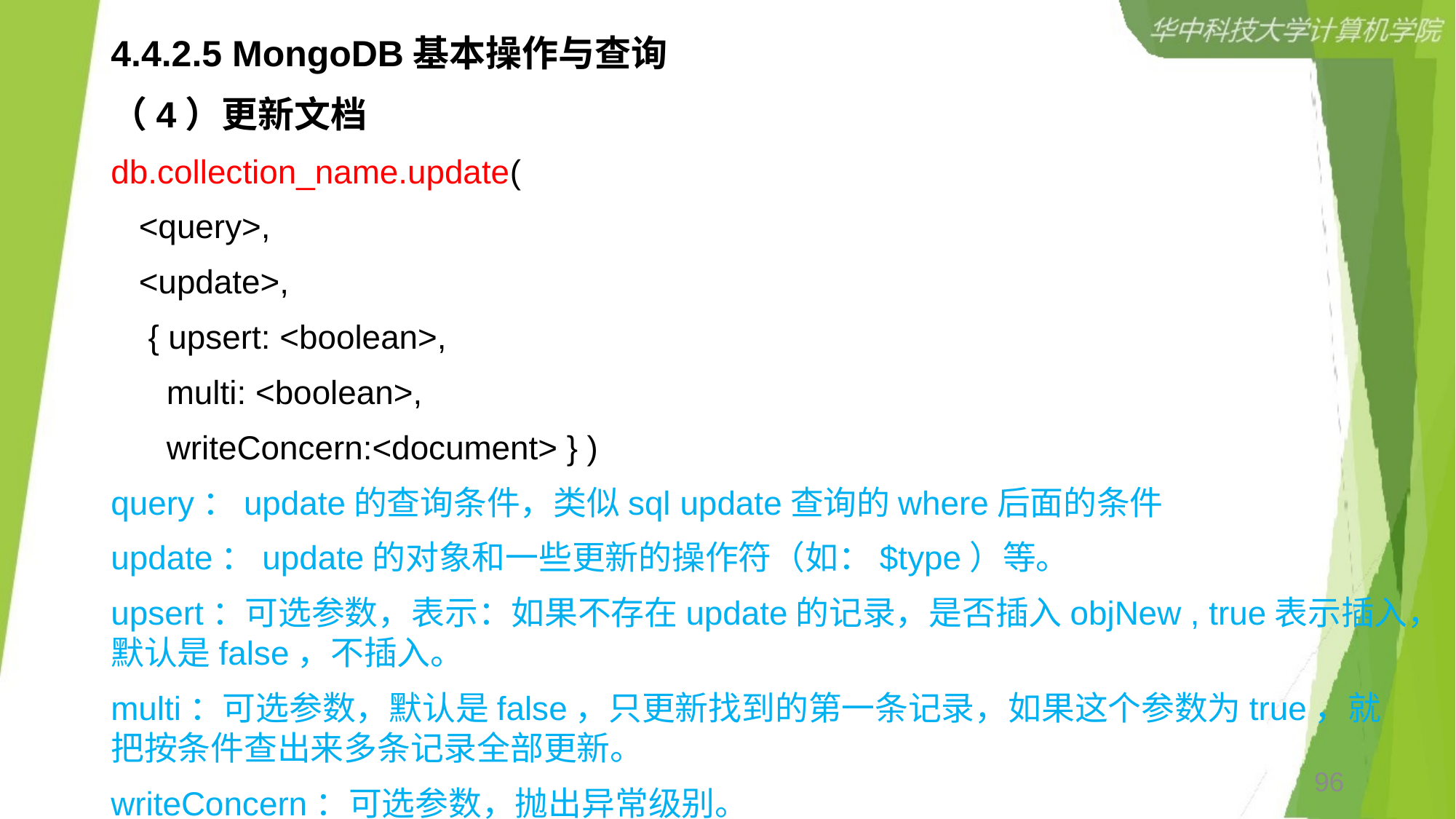

# 4.4.2.5 MongoDB基本操作与查询
（4）更新文档
db.collection_name.update(
   <query>,
   <update>,
    { upsert: <boolean>,
      multi: <boolean>,
      writeConcern:<document> } )
query：update的查询条件，类似sql update查询的where后面的条件
update：update的对象和一些更新的操作符（如：$type）等。
upsert：可选参数，表示：如果不存在update的记录，是否插入objNew , true表示插入，默认是false，不插入。
multi：可选参数，默认是false，只更新找到的第一条记录，如果这个参数为true，就把按条件查出来多条记录全部更新。
writeConcern：可选参数，抛出异常级别。
96